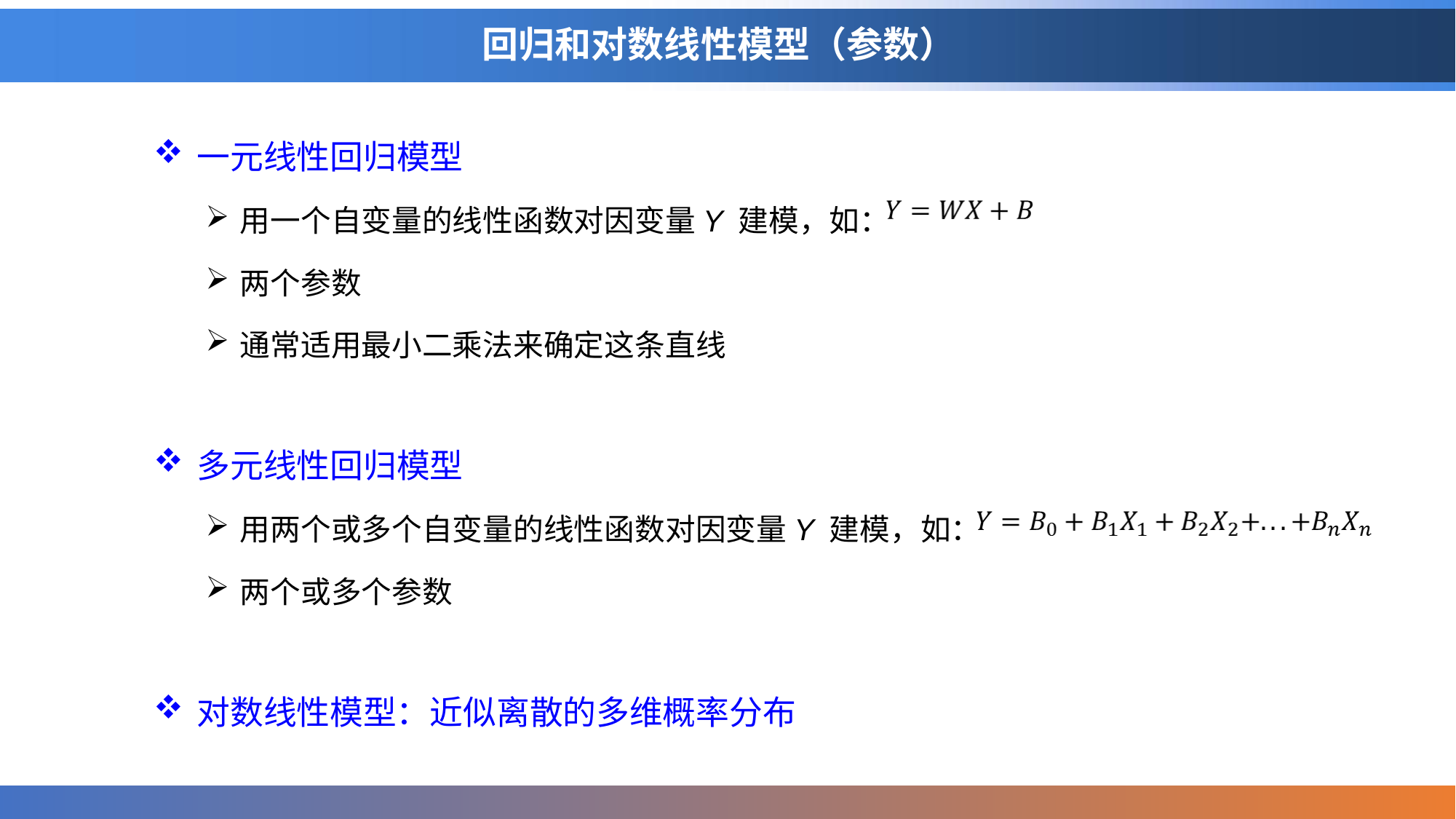

# 回归和对数线性模型（参数）
一元线性回归模型
用一个自变量的线性函数对因变量Y 建模，如：
两个参数
通常适用最小二乘法来确定这条直线

多元线性回归模型
用两个或多个自变量的线性函数对因变量Y 建模，如：
两个或多个参数

对数线性模型：近似离散的多维概率分布